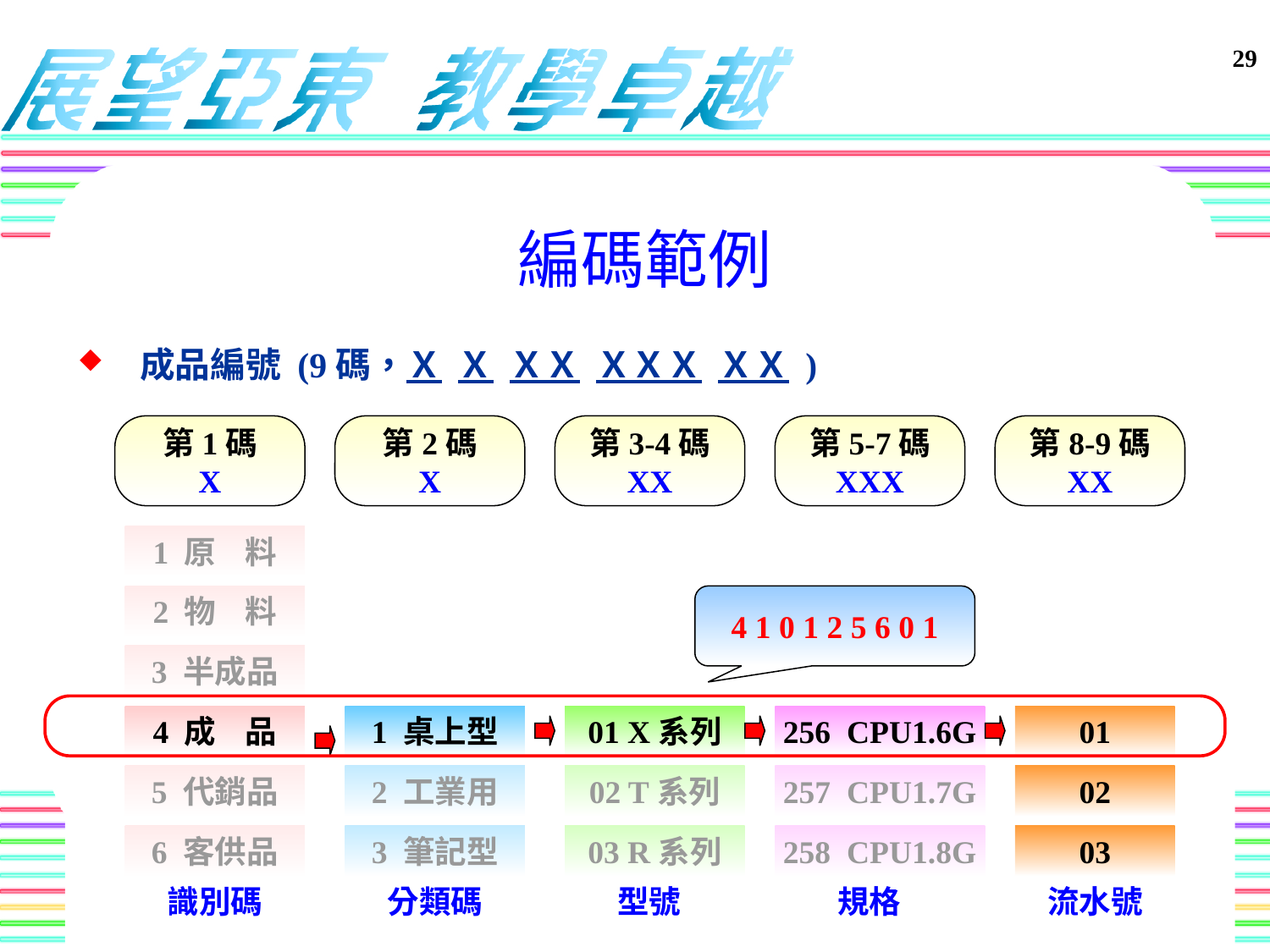

# 編碼範例
成品編號 (9碼，Ｘ  Ｘ  ＸＸ  ＸＸＸ  ＸＸ )

第1碼
X
第2碼
X
第3-4碼
XX
第5-7碼
XXX
第8-9碼
XX

1 原    料
2 物    料
4 1 0 1 2 5 6 0 1
3 半成品

4 成    品
1 桌上型
01 X系列
256  CPU1.6G
01

5 代銷品
2 工業用
02 T系列
257  CPU1.7G
02
6 客供品
3 筆記型
03 R系列
258  CPU1.8G
03
識別碼
分類碼
型號
規格
流水號